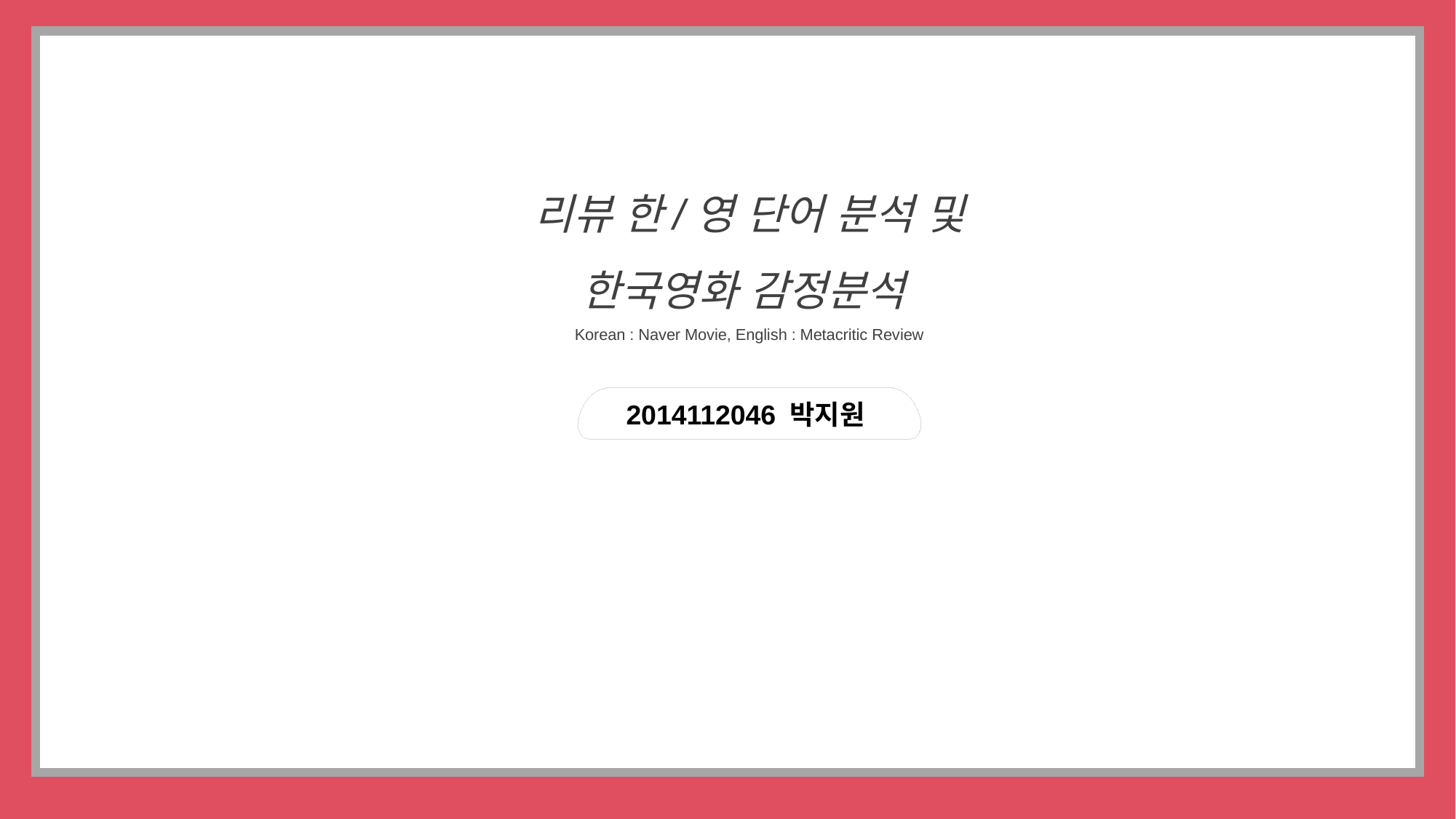

리뷰 한/영 단어 분석 및
한국영화 감정분석
Korean : Naver Movie, English : Metacritic Review

2014112046 박지원